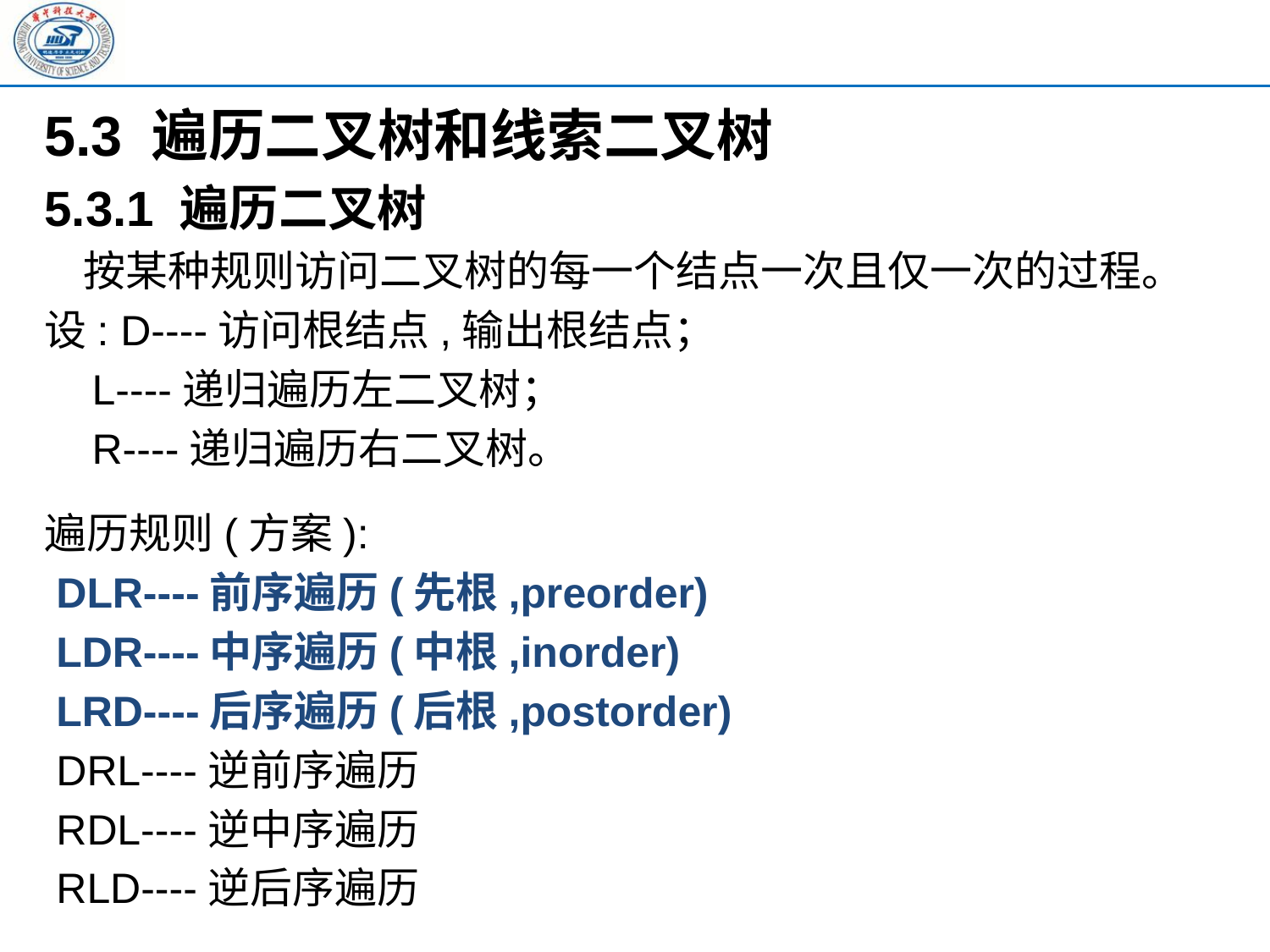

5.3 遍历二叉树和线索二叉树
5.3.1 遍历二叉树
   按某种规则访问二叉树的每一个结点一次且仅一次的过程。
设: D----访问根结点,输出根结点；
    L----递归遍历左二叉树；
    R----递归遍历右二叉树。

遍历规则(方案):
 DLR----前序遍历(先根,preorder)
 LDR----中序遍历(中根,inorder)
 LRD----后序遍历(后根,postorder)
 DRL----逆前序遍历
 RDL----逆中序遍历
 RLD----逆后序遍历